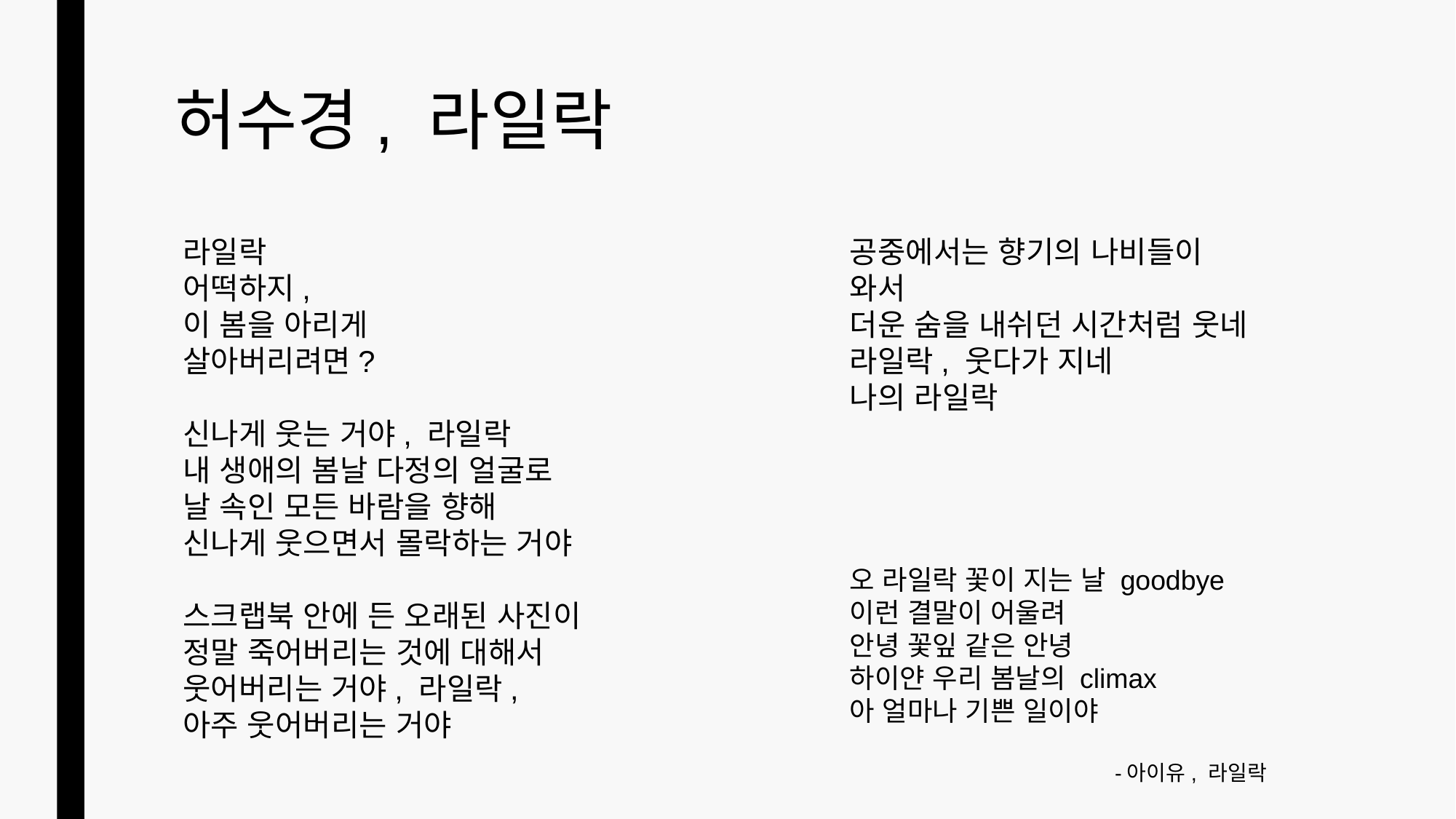

# 허수경, 라일락
라일락
어떡하지,
이 봄을 아리게
살아버리려면?

신나게 웃는 거야, 라일락
내 생애의 봄날 다정의 얼굴로
날 속인 모든 바람을 향해
신나게 웃으면서 몰락하는 거야

스크랩북 안에 든 오래된 사진이
정말 죽어버리는 것에 대해서
웃어버리는 거야, 라일락,
아주 웃어버리는 거야
공중에서는 향기의 나비들이 와서
더운 숨을 내쉬던 시간처럼 웃네
라일락, 웃다가 지네
나의 라일락
오 라일락 꽃이 지는 날 goodbye
이런 결말이 어울려
안녕 꽃잎 같은 안녕
하이얀 우리 봄날의 climax
아 얼마나 기쁜 일이야

-아이유, 라일락